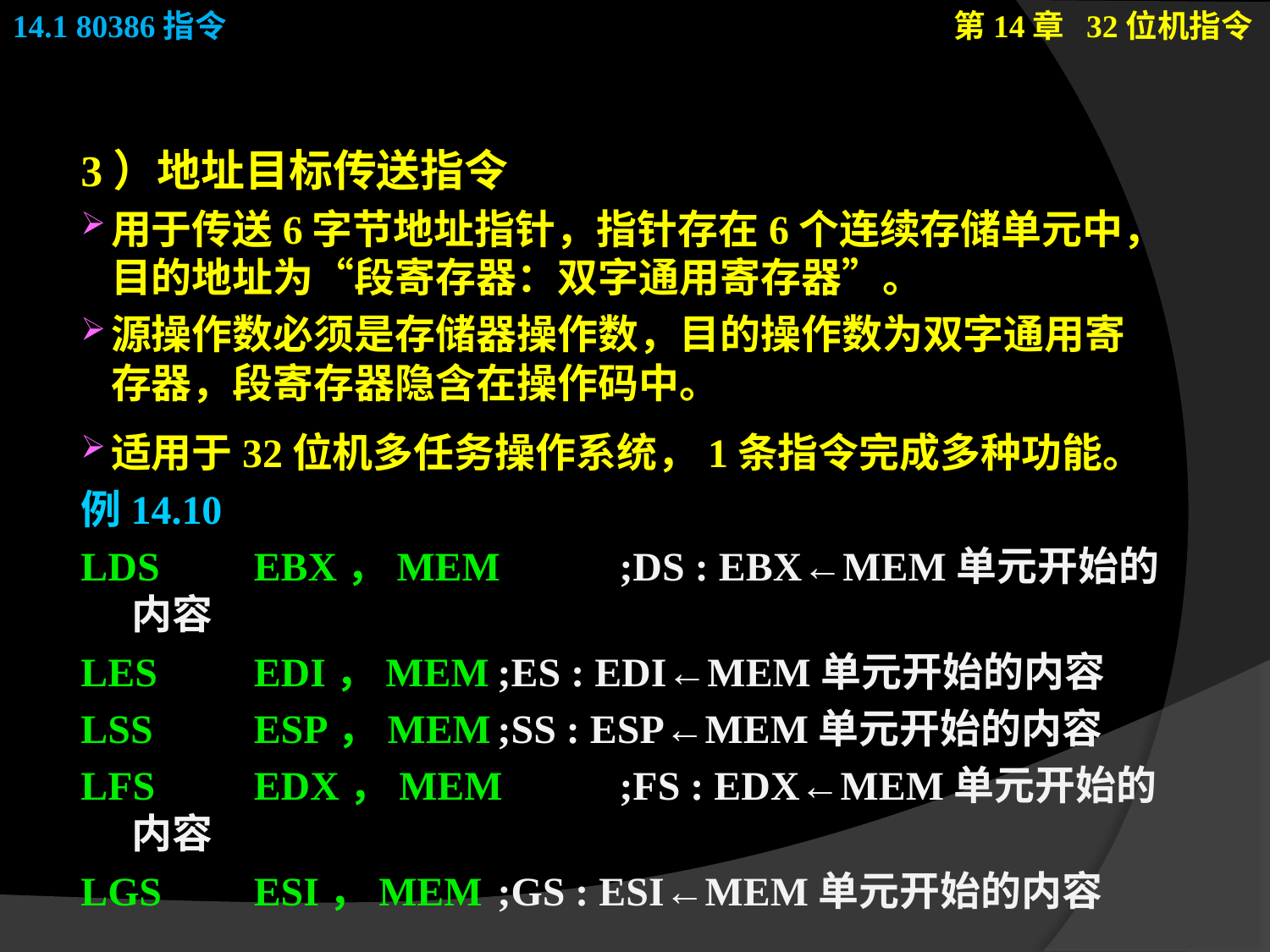

3）地址目标传送指令
用于传送6字节地址指针，指针存在6个连续存储单元中，目的地址为“段寄存器：双字通用寄存器”。
源操作数必须是存储器操作数，目的操作数为双字通用寄存器，段寄存器隐含在操作码中。
适用于32位机多任务操作系统，1条指令完成多种功能。
例14.10
LDS	EBX，MEM	;DS : EBX←MEM单元开始的内容
LES	EDI，MEM	;ES : EDI←MEM单元开始的内容
LSS	ESP，MEM	;SS : ESP←MEM单元开始的内容
LFS	EDX，MEM	;FS : EDX←MEM单元开始的内容
LGS	ESI，MEM	;GS : ESI←MEM单元开始的内容